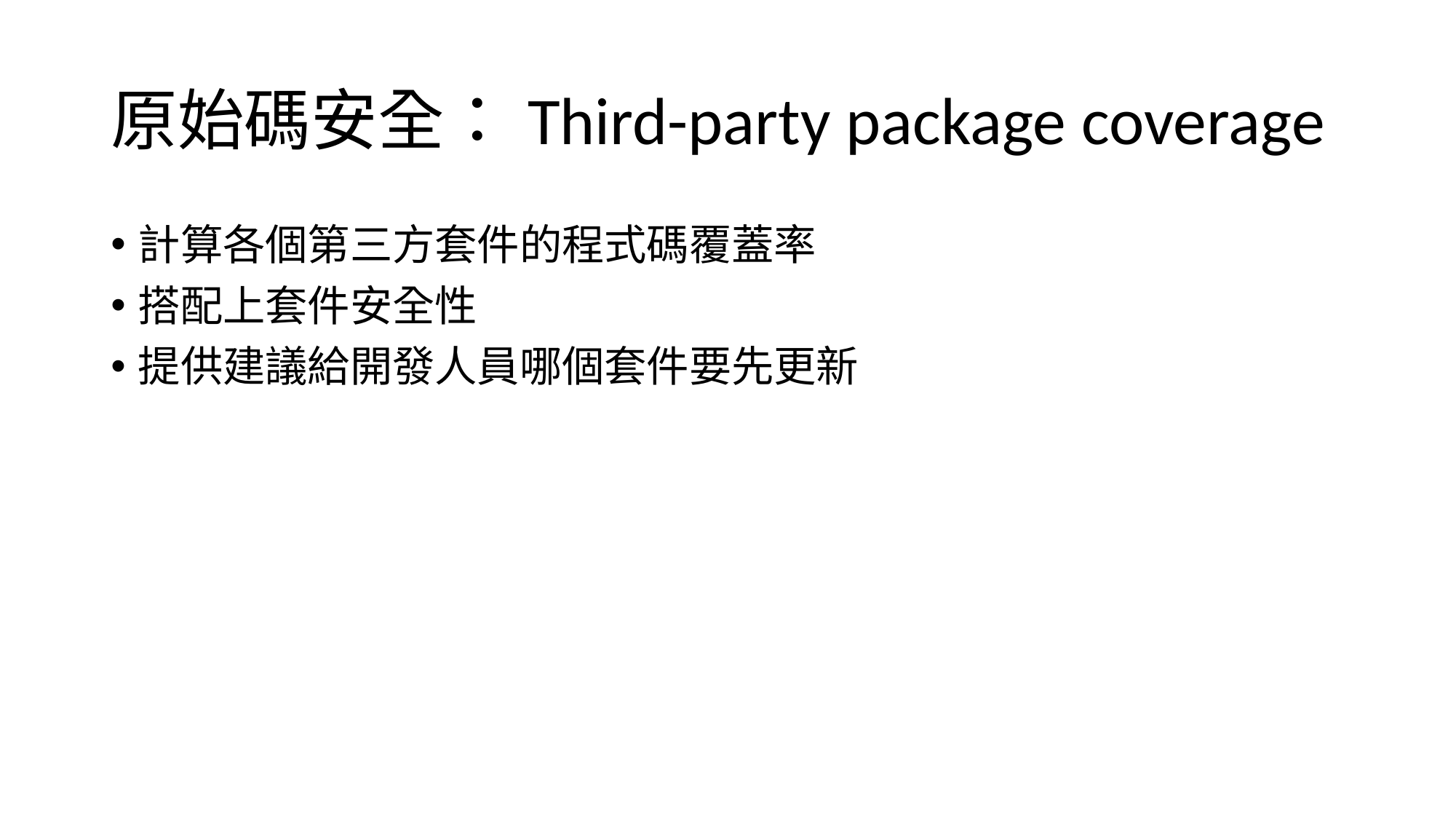

# 原始碼安全：Third-party package coverage
計算各個第三方套件的程式碼覆蓋率
搭配上套件安全性
提供建議給開發人員哪個套件要先更新